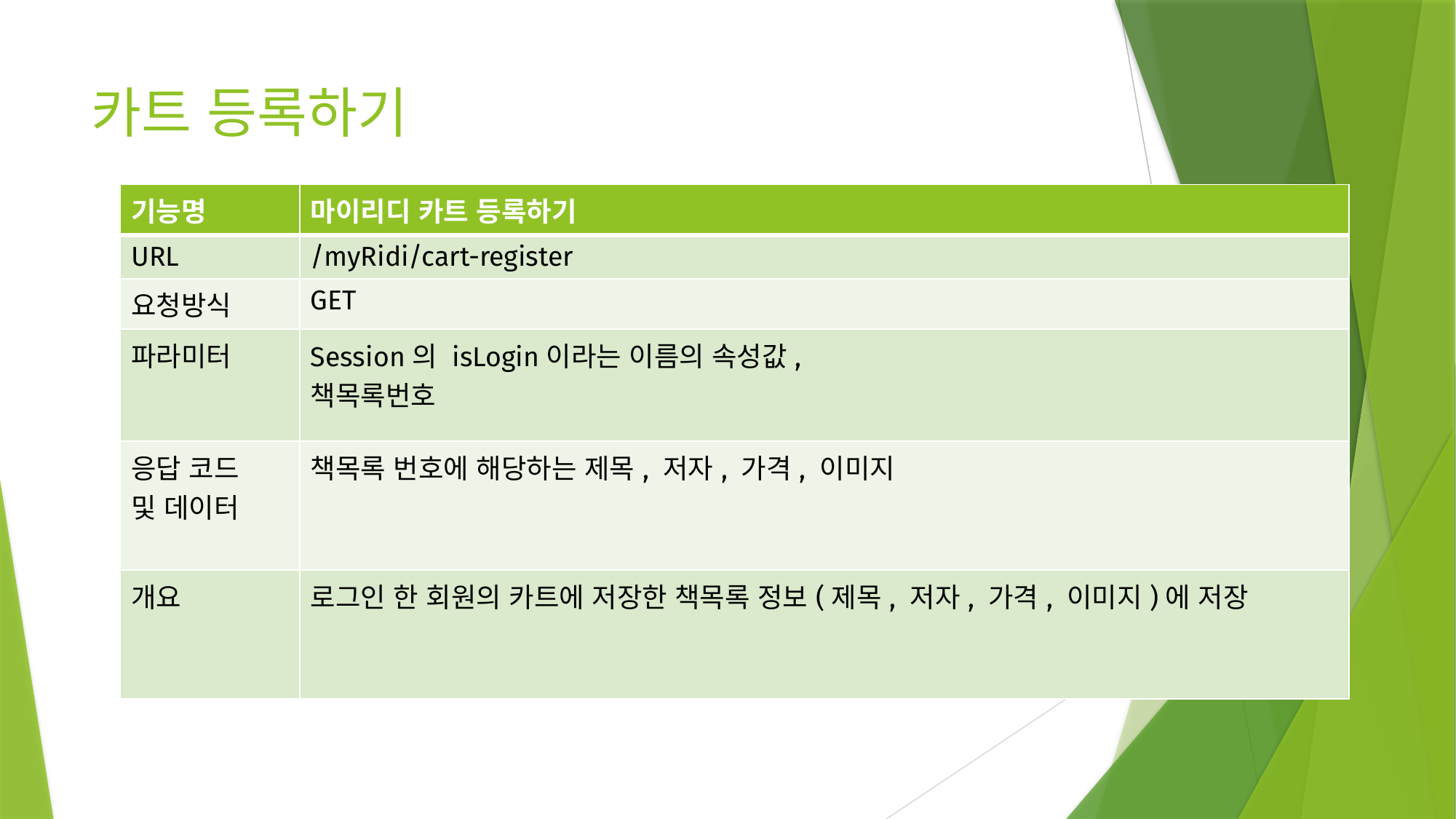

카트 등록하기
| 기능명 | 마이리디 카트 등록하기 |
| --- | --- |
| URL | /myRidi/cart-register |
| 요청방식 | GET |
| 파라미터 | Session의 isLogin이라는 이름의 속성값, 책목록번호 |
| 응답 코드 및 데이터 | 책목록 번호에 해당하는 제목, 저자, 가격, 이미지 |
| 개요 | 로그인 한 회원의 카트에 저장한 책목록 정보(제목, 저자, 가격, 이미지)에 저장 |